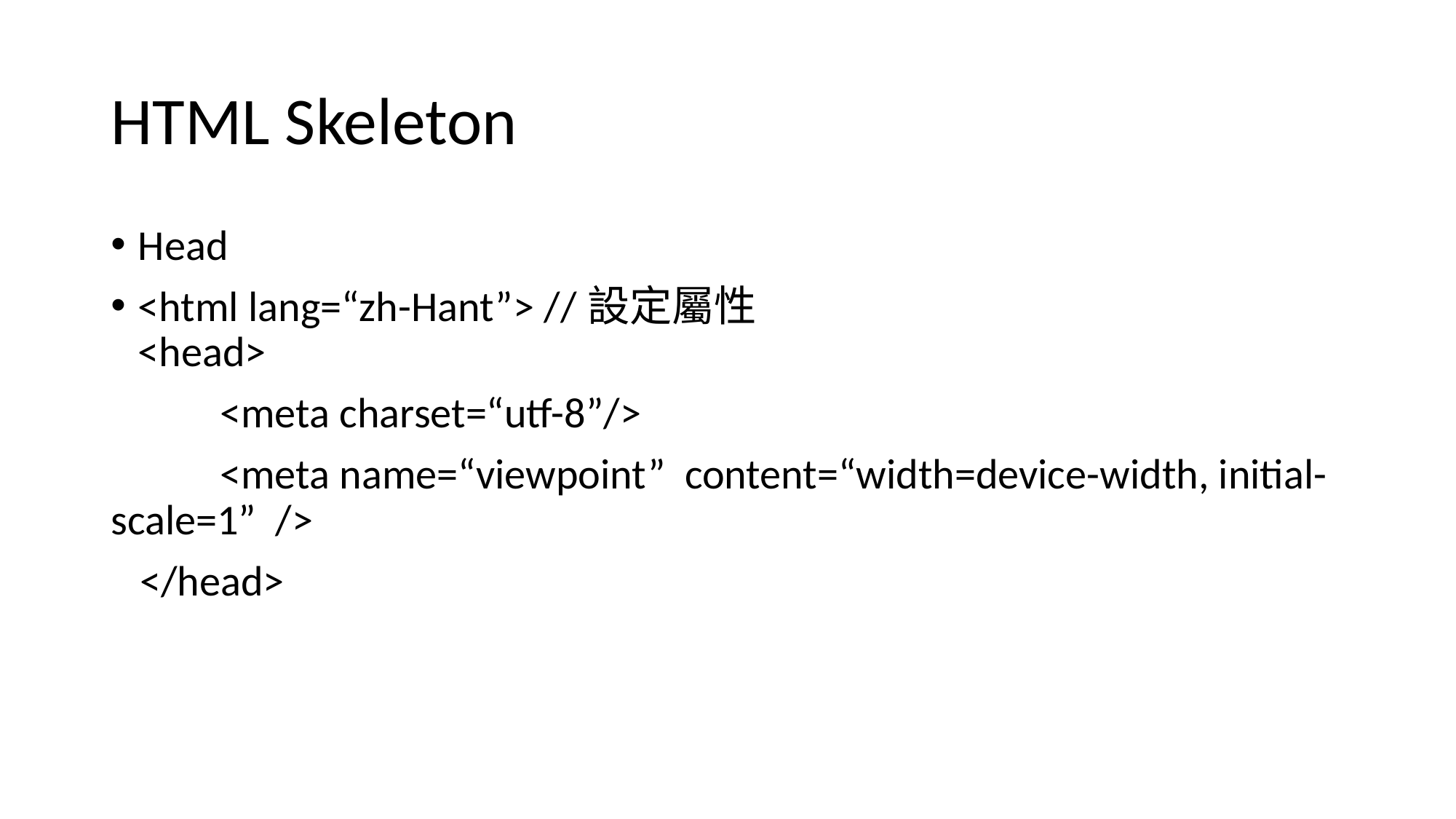

# HTML Skeleton
Head
<html lang=“zh-Hant”> //設定屬性
<head>
	<meta charset=“utf-8”/>
	<meta name=“viewpoint”  content=“width=device-width, initial-scale=1”  />
   </head>